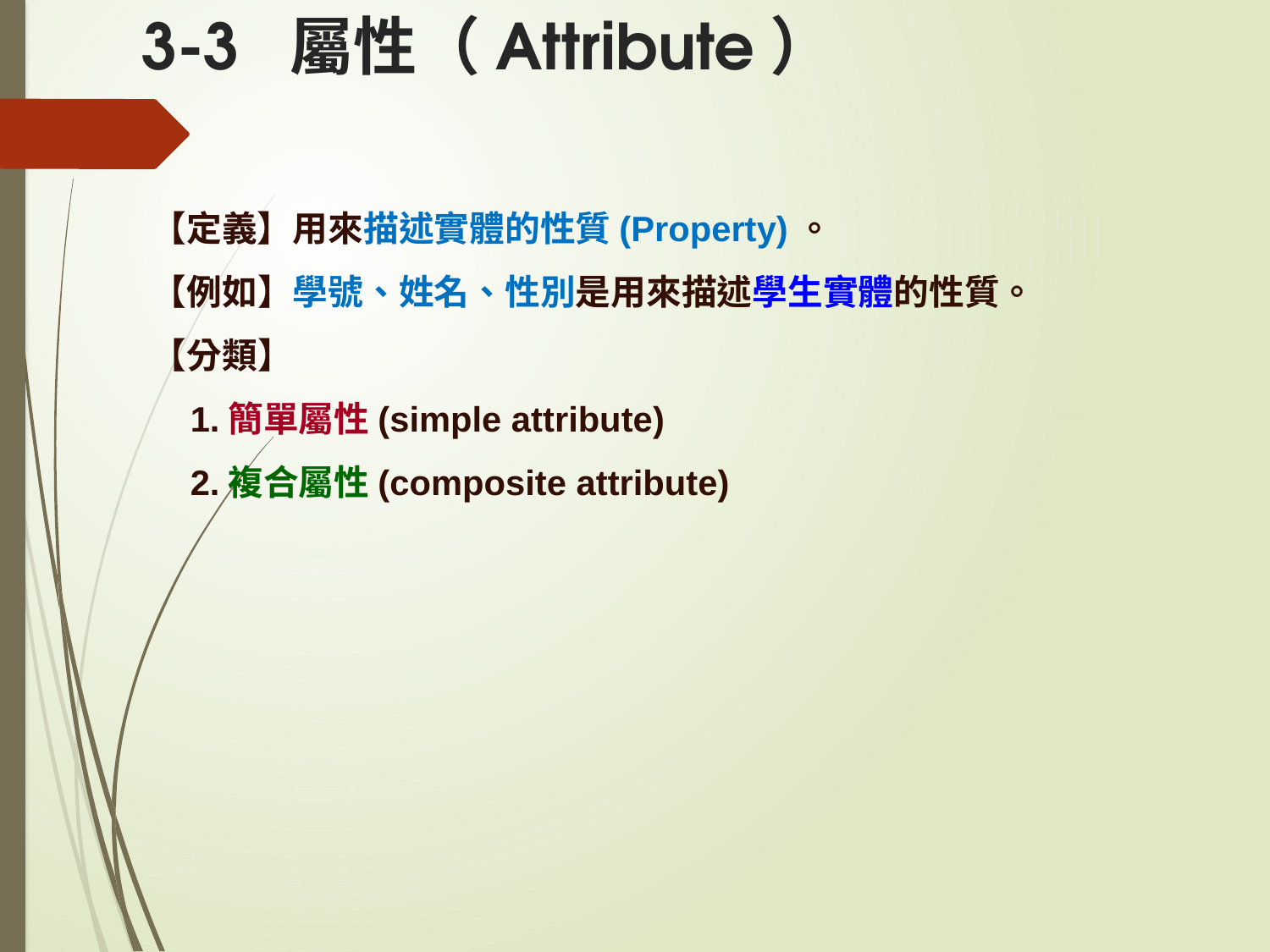

# 3-3  屬性（Attribute）
【定義】用來描述實體的性質(Property)。
【例如】學號、姓名、性別是用來描述學生實體的性質。
【分類】
    1.簡單屬性(simple attribute)
    2.複合屬性(composite attribute)